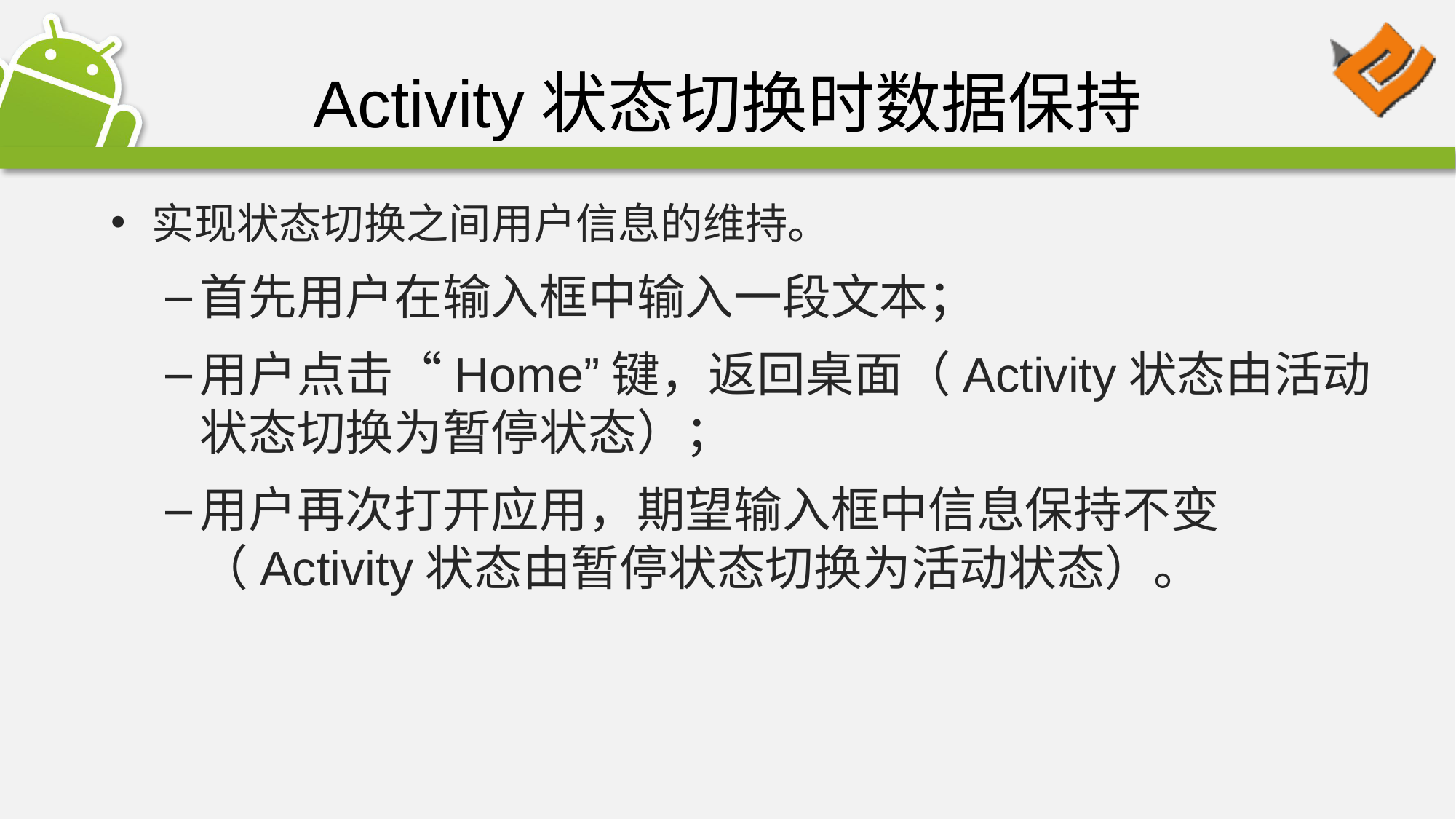

# Activity状态切换时数据保持
实现状态切换之间用户信息的维持。
首先用户在输入框中输入一段文本；
用户点击“Home”键，返回桌面（Activity状态由活动状态切换为暂停状态）；
用户再次打开应用，期望输入框中信息保持不变（Activity状态由暂停状态切换为活动状态）。